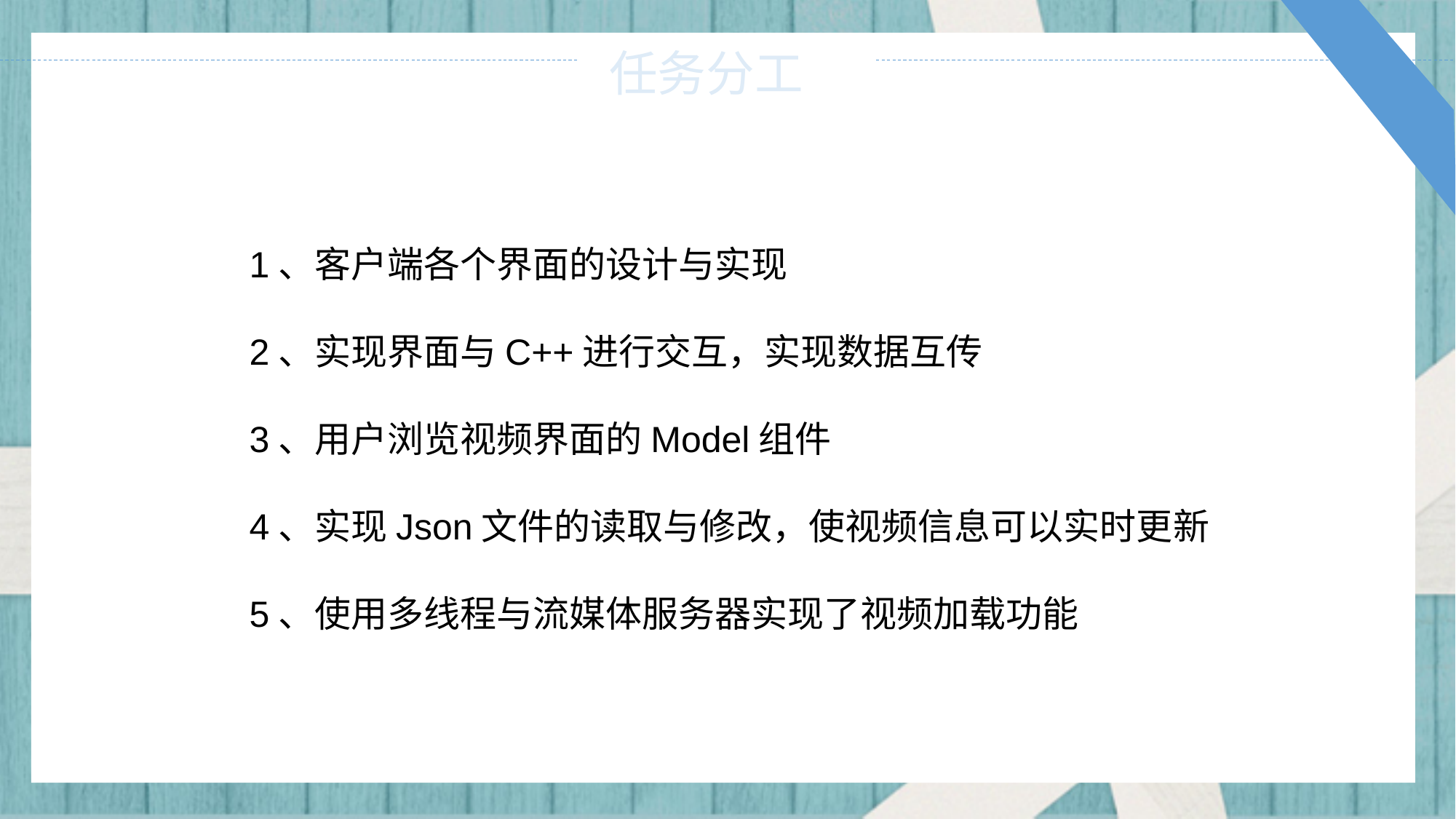

任务分工

	1、客户端各个界面的设计与实现
	2、实现界面与C++进行交互，实现数据互传
	3、用户浏览视频界面的Model组件
	4、实现Json文件的读取与修改，使视频信息可以实时更新
	5、使用多线程与流媒体服务器实现了视频加载功能